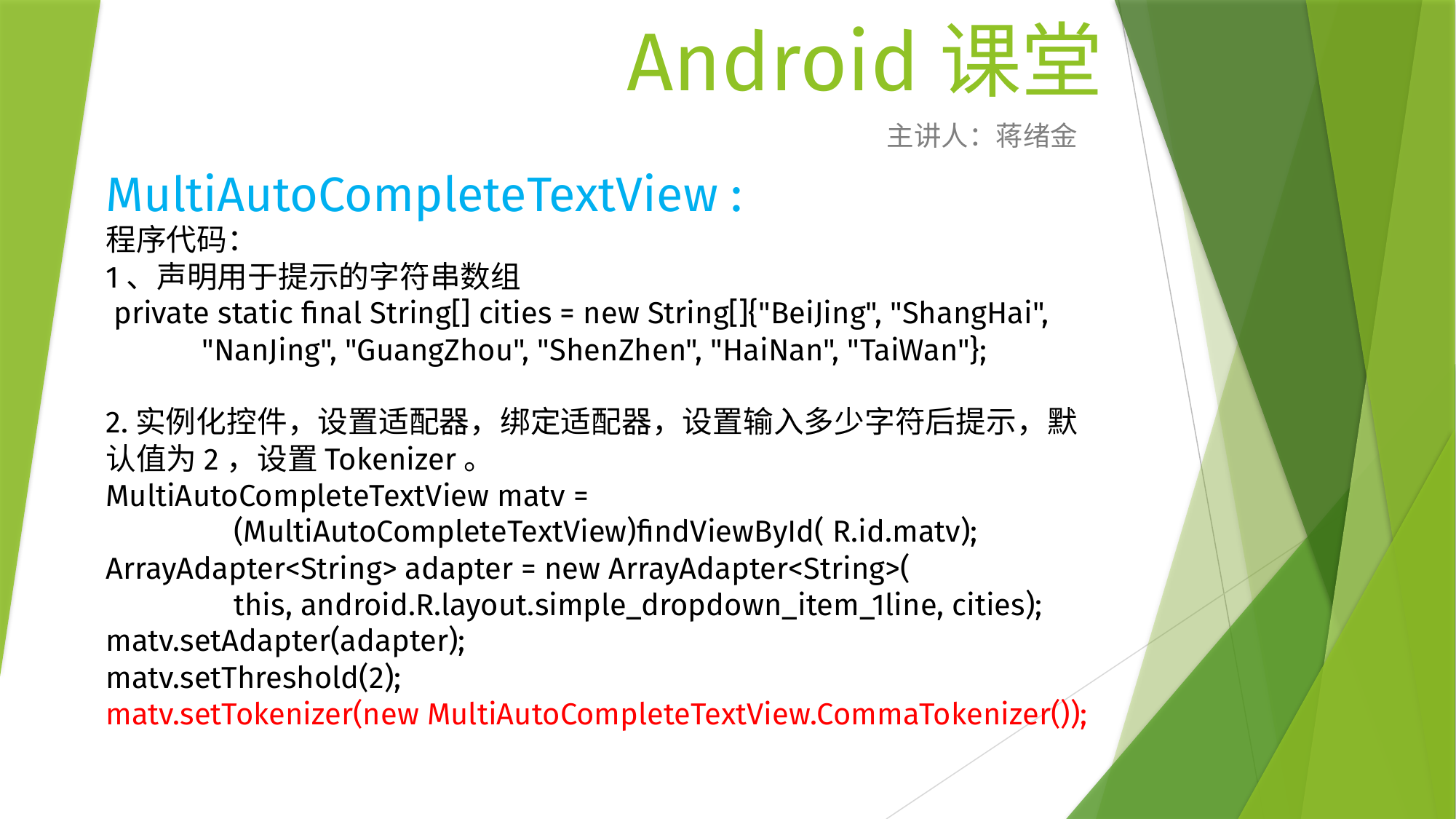

# Android课堂
主讲人：蒋绪金
MultiAutoCompleteTextView :
程序代码：
1、声明用于提示的字符串数组
 private static final String[] cities = new String[]{"BeiJing", "ShangHai",
            "NanJing", "GuangZhou", "ShenZhen", "HaiNan", "TaiWan"};

2.实例化控件，设置适配器，绑定适配器，设置输入多少字符后提示，默认值为2，设置Tokenizer。
MultiAutoCompleteTextView matv =
                (MultiAutoCompleteTextView)findViewById( R.id.matv);
ArrayAdapter<String> adapter = new ArrayAdapter<String>(
                this, android.R.layout.simple_dropdown_item_1line, cities);
matv.setAdapter(adapter);
matv.setThreshold(2);
matv.setTokenizer(new MultiAutoCompleteTextView.CommaTokenizer());